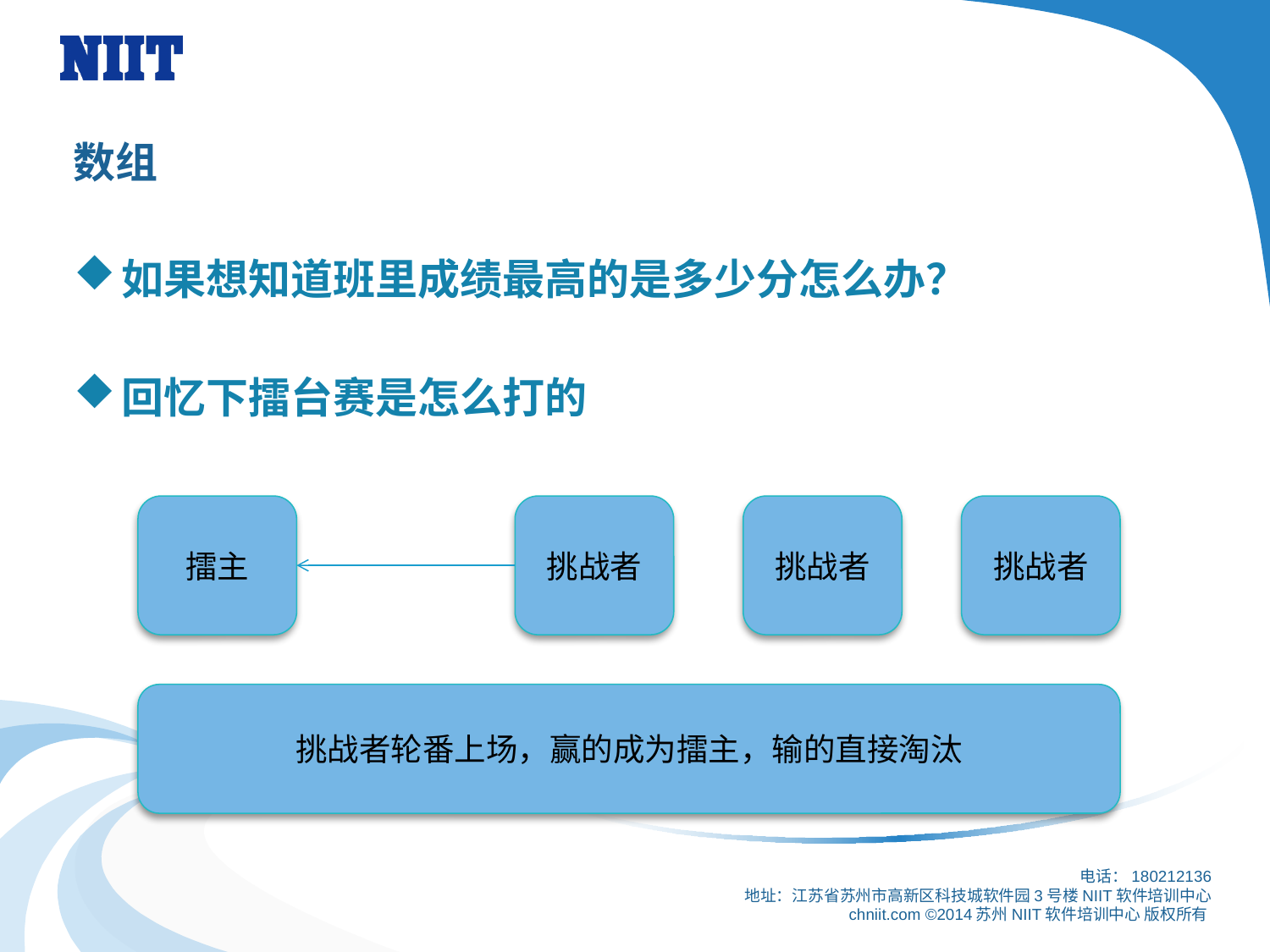

# 数组
如果想知道班里成绩最高的是多少分怎么办？

回忆下擂台赛是怎么打的

擂主
挑战者
挑战者
挑战者
挑战者轮番上场，赢的成为擂主，输的直接淘汰